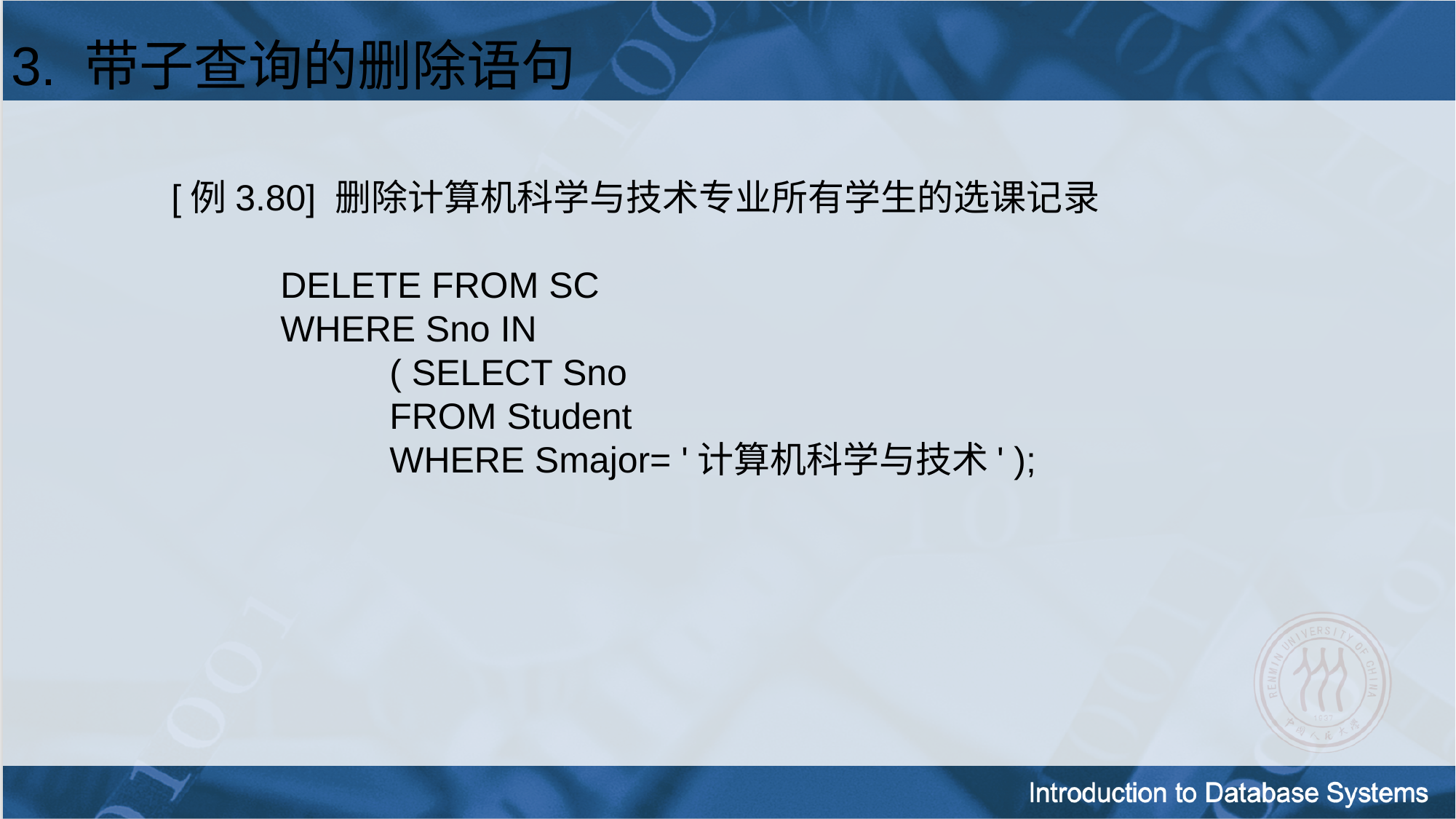

3. 带子查询的删除语句
[例3.80] 删除计算机科学与技术专业所有学生的选课记录

	DELETE FROM SC
	WHERE Sno IN
		( SELECT Sno
		FROM Student
		WHERE Smajor= '计算机科学与技术' );